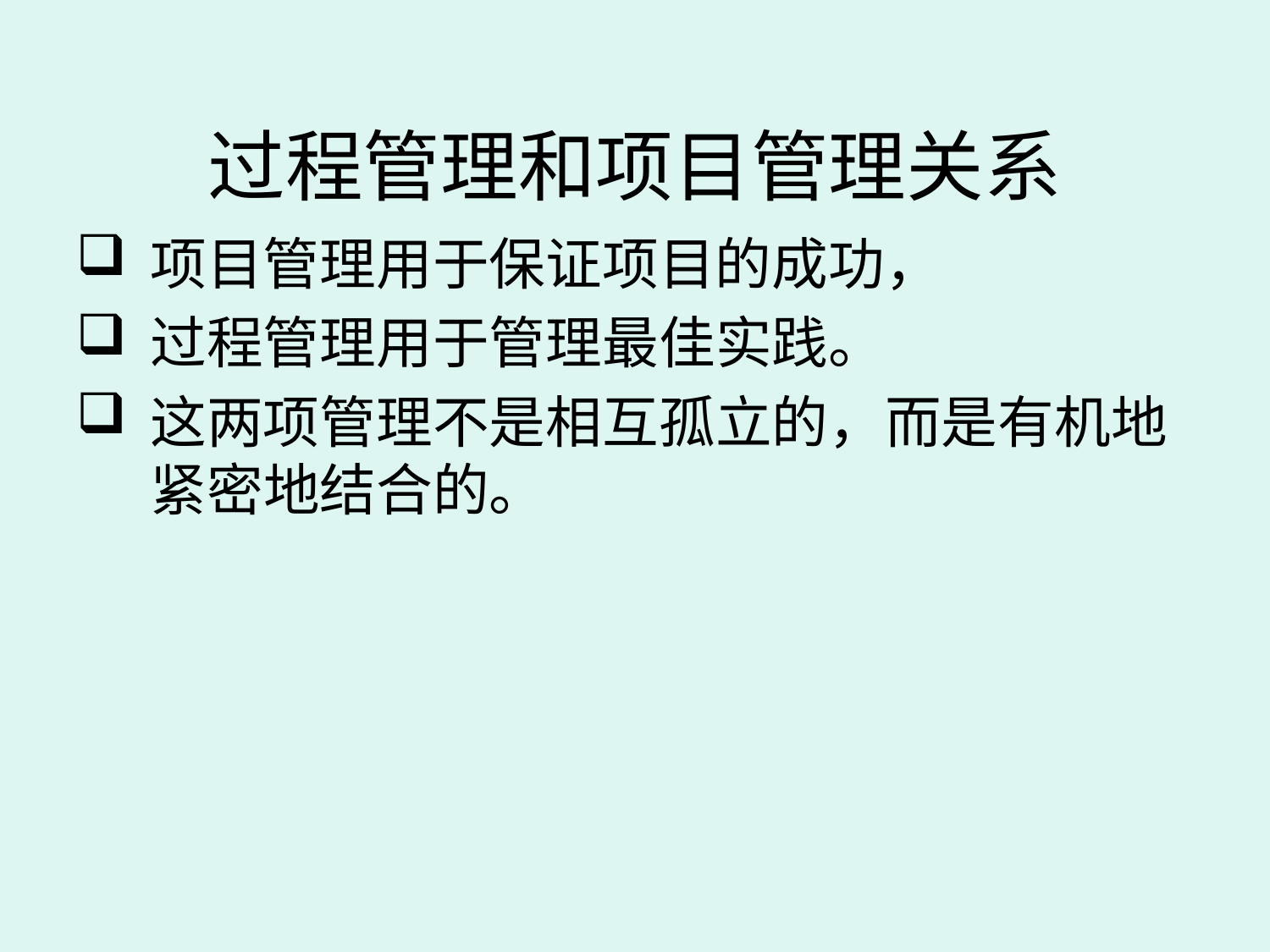

# 过程管理和项目管理关系
项目管理用于保证项目的成功，
过程管理用于管理最佳实践。
这两项管理不是相互孤立的，而是有机地紧密地结合的。

53